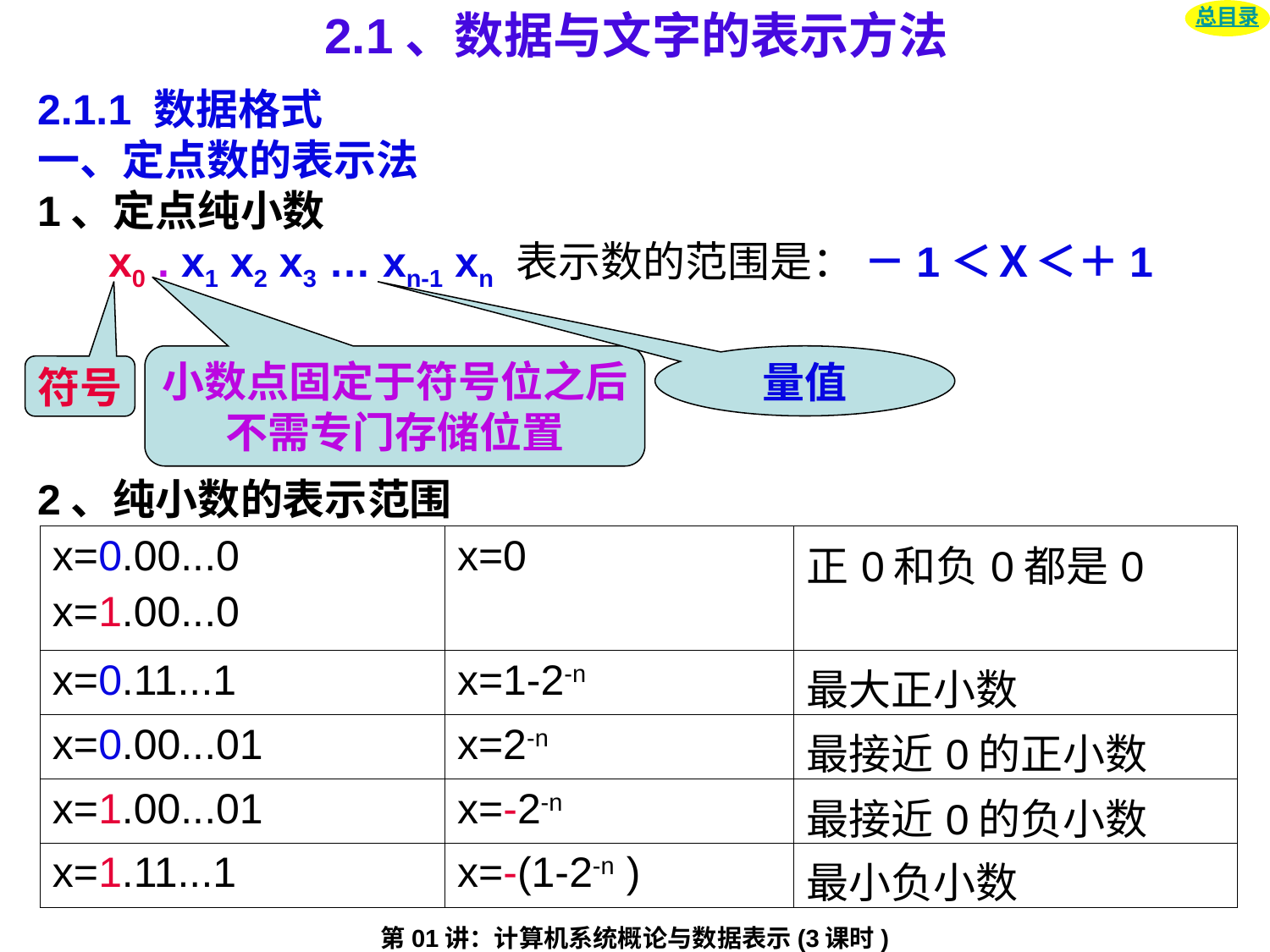

# 2.1、数据与文字的表示方法
总目录
2.1.1 数据格式
一、定点数的表示法
1、定点纯小数
      x0 . x1 x2 x3 … xn-1 xn 表示数的范围是： －1＜Ｘ＜＋1
小数点固定于符号位之后
不需专门存储位置
量值
符号
2、纯小数的表示范围
| x=0.00...0 x=1.00...0 | x=0 | 正0和负0都是0 |
| --- | --- | --- |
| x=0.11...1 | x=1-2-n | 最大正小数 |
| x=0.00...01 | x=2-n | 最接近0的正小数 |
| x=1.00...01 | x=-2-n | 最接近0的负小数 |
| x=1.11...1 | x=-(1-2-n ) | 最小负小数 |
第01讲：计算机系统概论与数据表示(3课时)